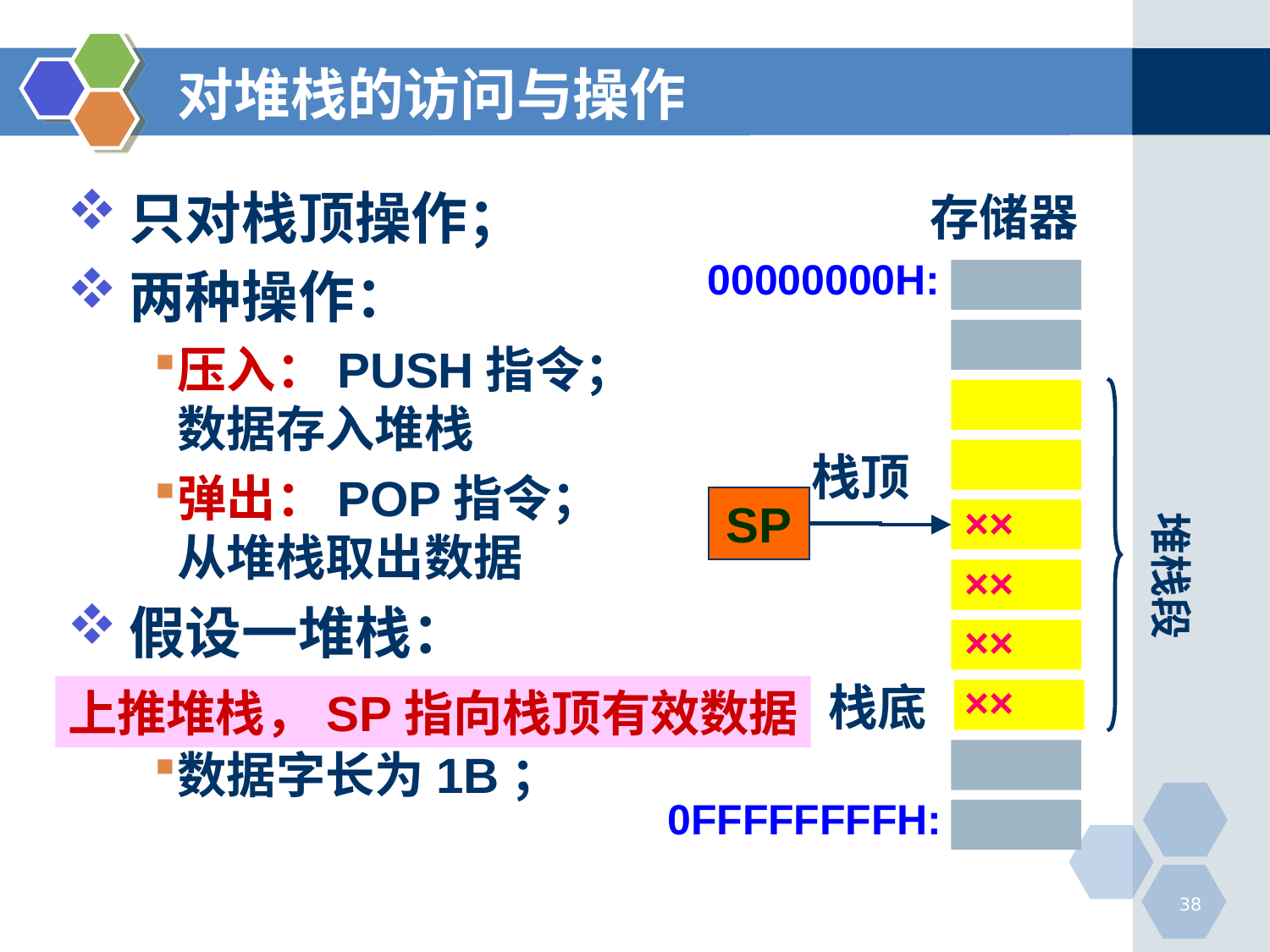

# 对堆栈的访问与操作
只对栈顶操作；
两种操作：
压入：PUSH指令；数据存入堆栈
弹出：POP指令；从堆栈取出数据
假设一堆栈：
结构？
数据字长为1B；
存储器

栈顶
SP

堆栈段

栈底

00000000H:
××
××
××
××
0FFFFFFFFH:
上推堆栈，SP指向栈顶有效数据
38